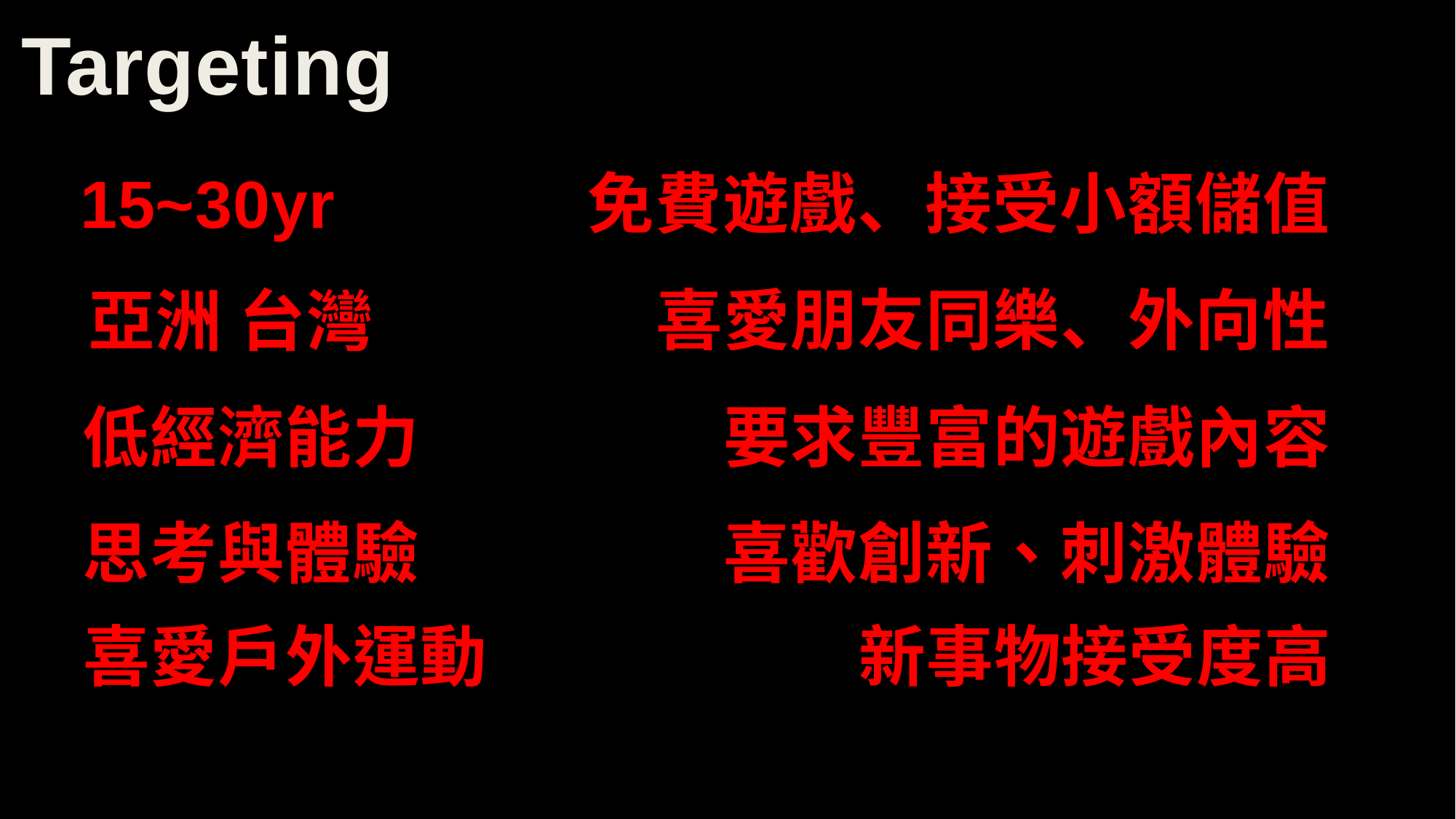

Targeting
15~30yr
免費遊戲、接受小額儲值
喜愛朋友同樂、外向性
亞洲 台灣

低經濟能力
要求豐富的遊戲內容
思考與體驗
喜歡創新、刺激體驗
喜愛戶外運動
新事物接受度高